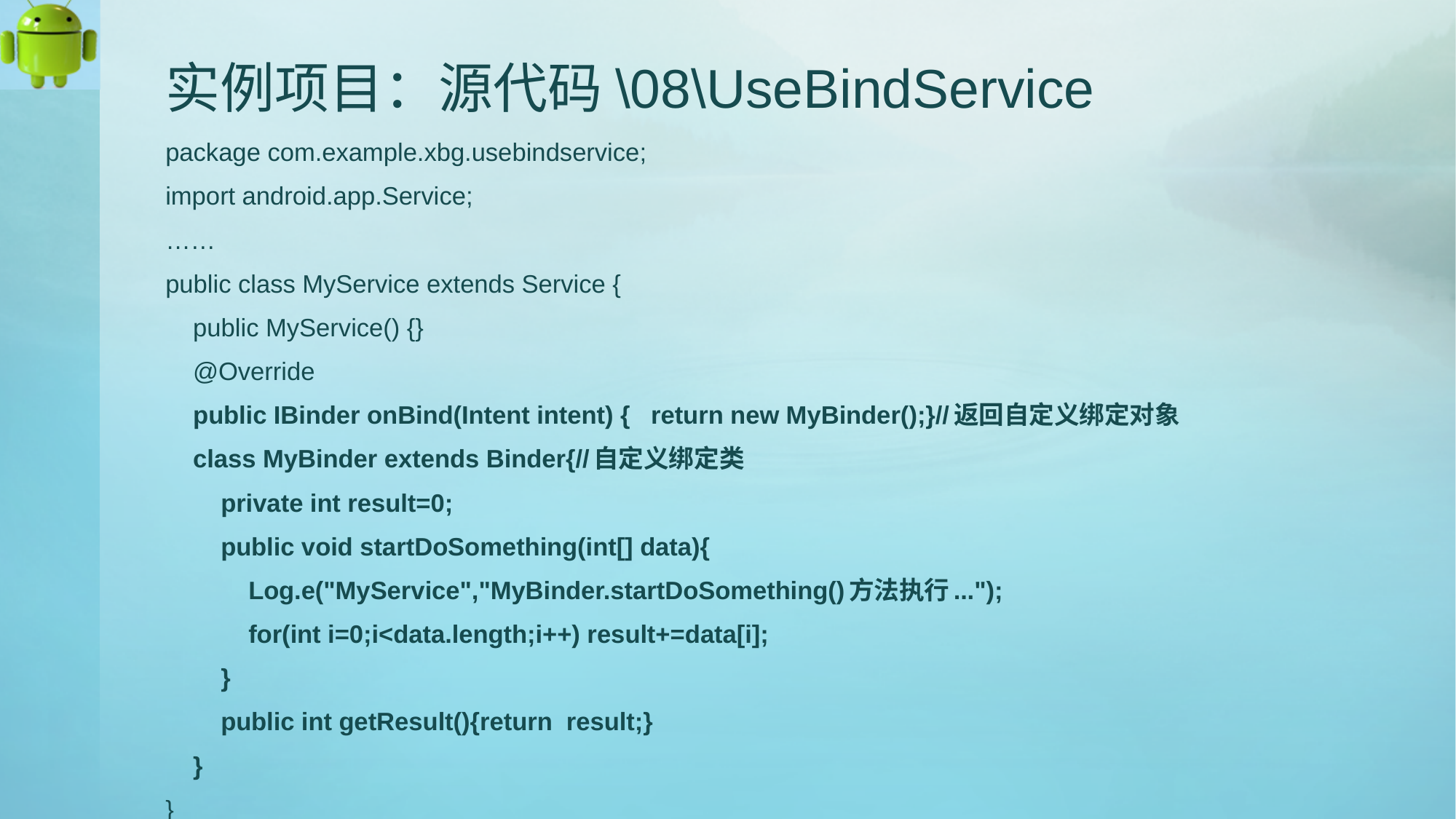

# 实例项目：源代码\08\UseBindService
package com.example.xbg.usebindservice;
import android.app.Service;
……
public class MyService extends Service {
    public MyService() {}
    @Override
    public IBinder onBind(Intent intent) {   return new MyBinder();}//返回自定义绑定对象
    class MyBinder extends Binder{//自定义绑定类
        private int result=0;
        public void startDoSomething(int[] data){
            Log.e("MyService","MyBinder.startDoSomething()方法执行...");
            for(int i=0;i<data.length;i++) result+=data[i];
        }
        public int getResult(){return  result;}
    }
}